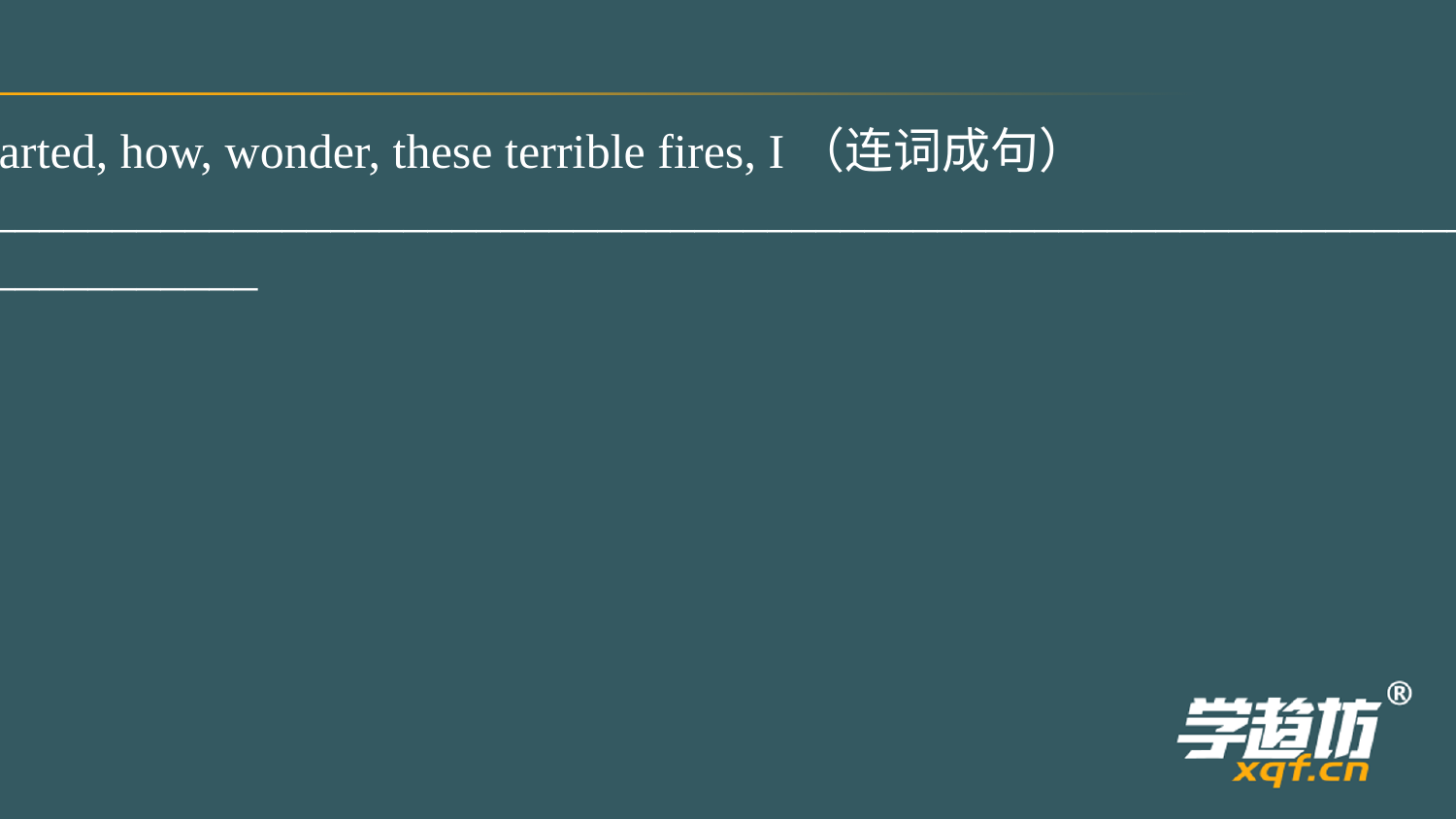

started, how, wonder, these terrible fires, I（连词成句）
_______________________________________________________________
____________